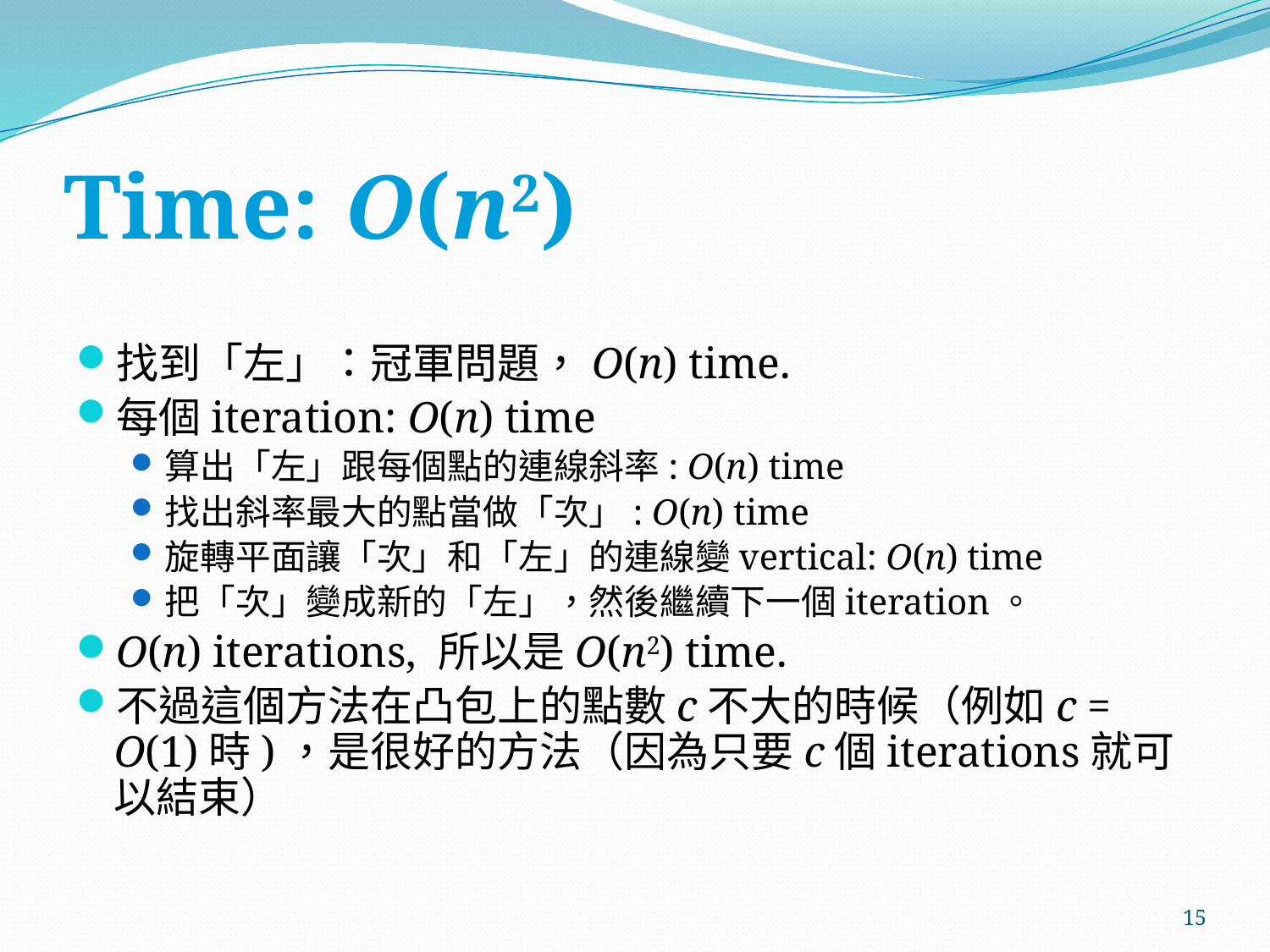

# Time: O(n2)
找到「左」：冠軍問題，O(n) time.
每個iteration: O(n) time
算出「左」跟每個點的連線斜率: O(n) time
找出斜率最大的點當做「次」: O(n) time
旋轉平面讓「次」和「左」的連線變vertical: O(n) time
把「次」變成新的「左」，然後繼續下一個iteration。
O(n) iterations, 所以是O(n2) time.
不過這個方法在凸包上的點數c不大的時候（例如c = O(1)時)，是很好的方法（因為只要c個iterations就可以結束）
15